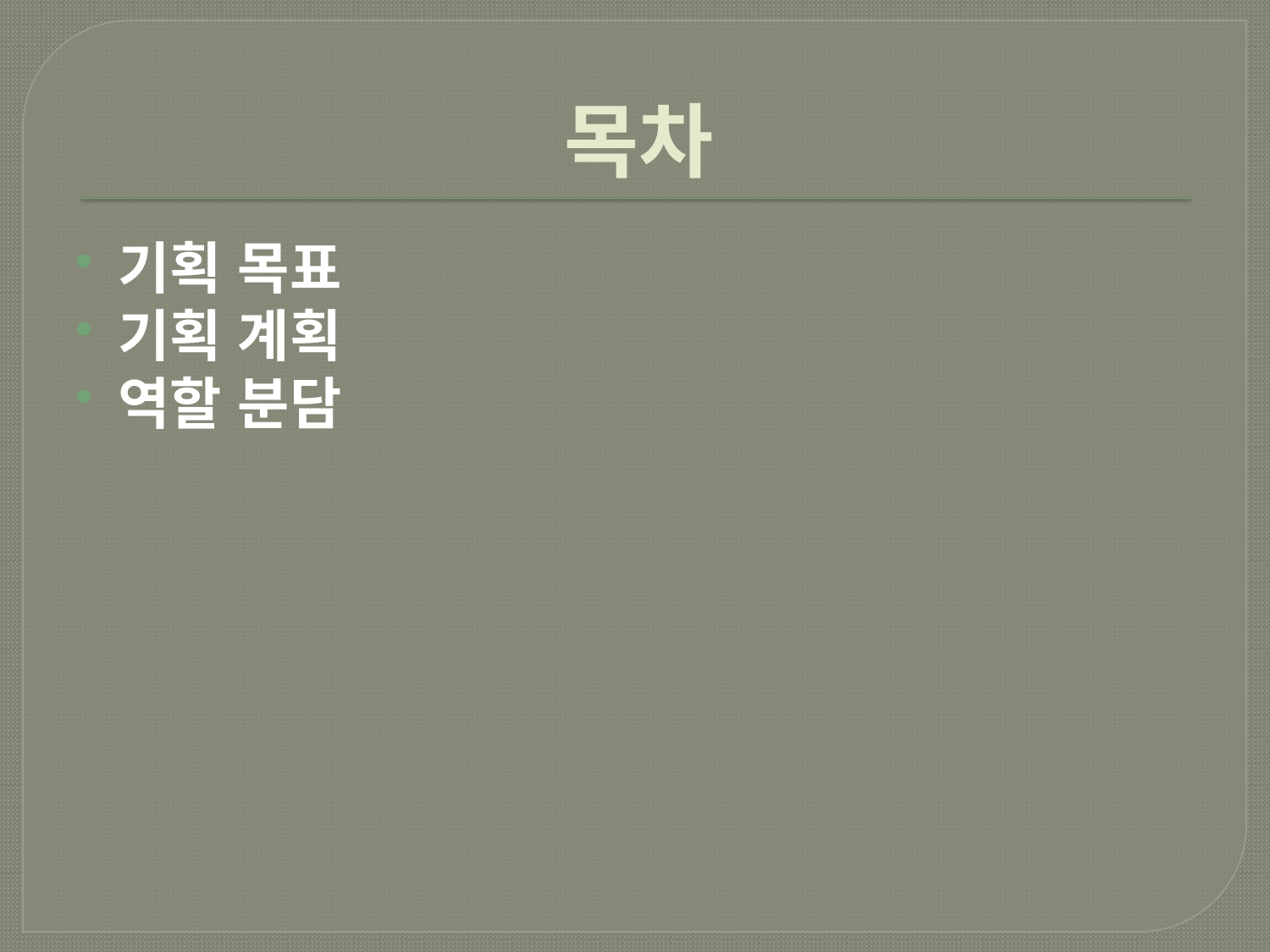

# 목차
기획 목표
기획 계획
역할 분담